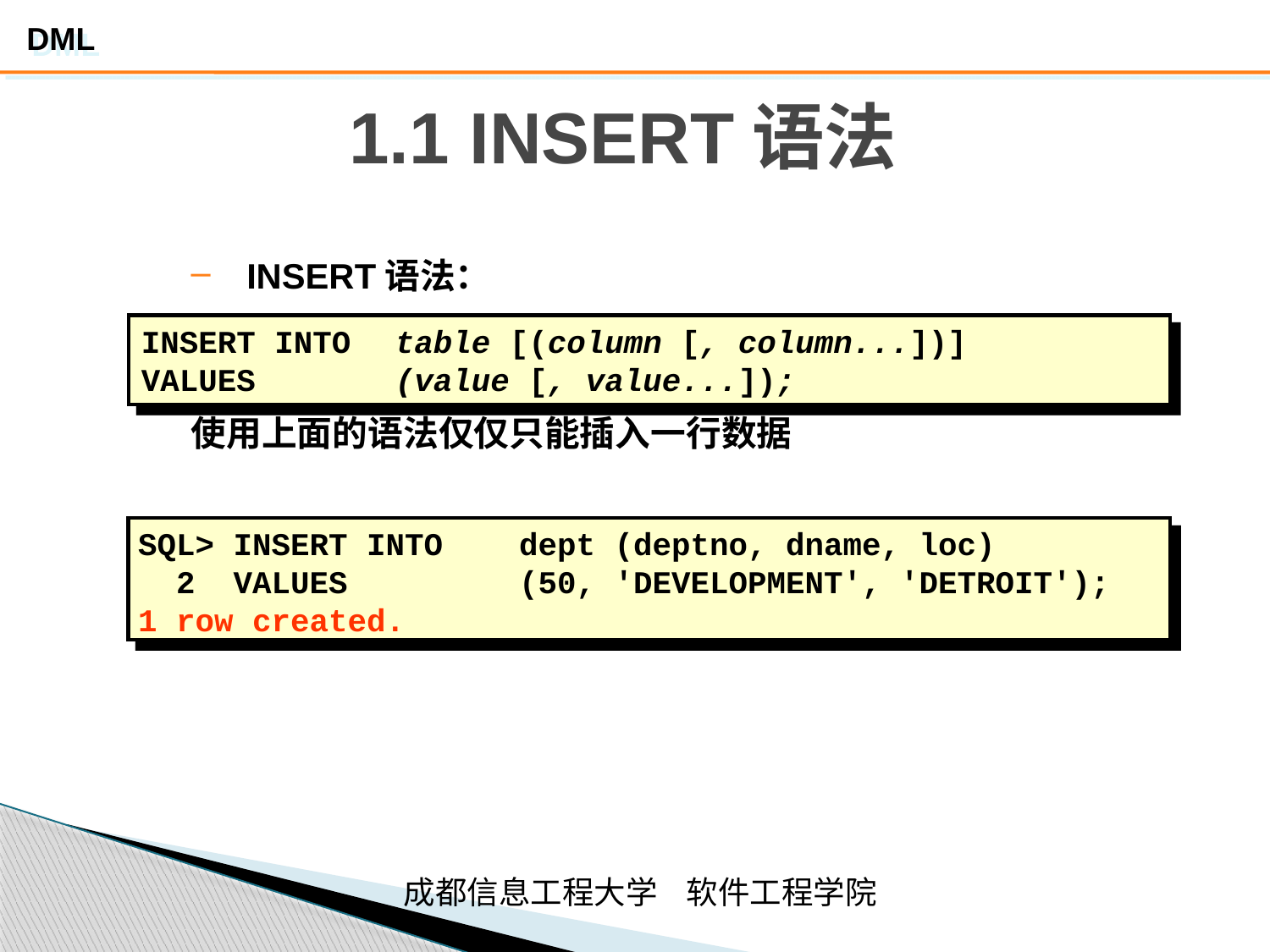

# 1.1 INSERT语法
INSERT语法：

使用上面的语法仅仅只能插入一行数据
INSERT INTO	table [(column [, column...])]
VALUES		(value [, value...]);
SQL> INSERT INTO	dept (deptno, dname, loc)
  2  VALUES		(50, 'DEVELOPMENT', 'DETROIT');
1 row created.